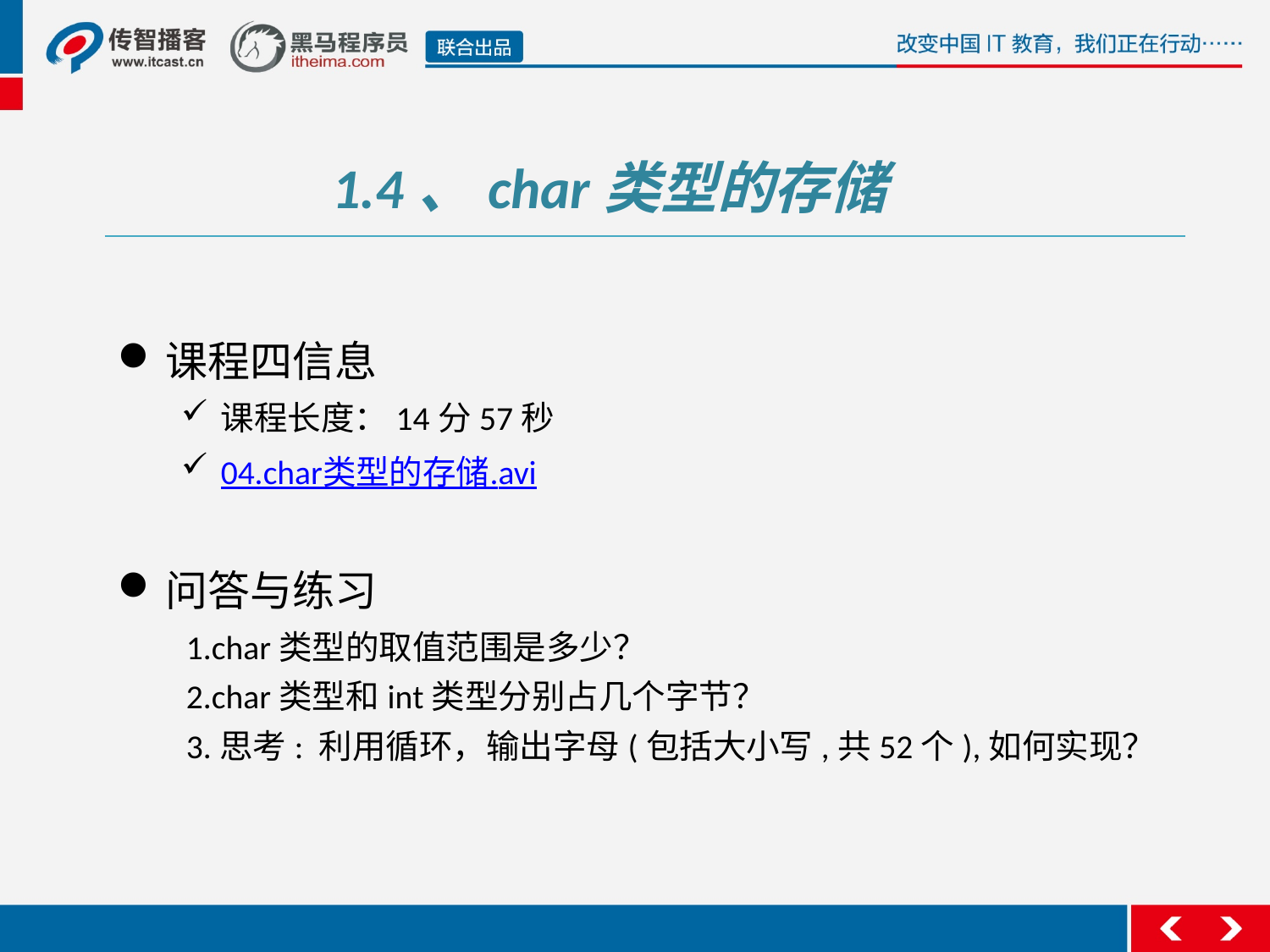

1.4、char类型的存储

课程四信息
课程长度：14分57秒
04.char类型的存储.avi

问答与练习
         1.char类型的取值范围是多少？
         2.char类型和int类型分别占几个字节？
         3.思考: 利用循环，输出字母(包括大小写,共52个),如何实现？